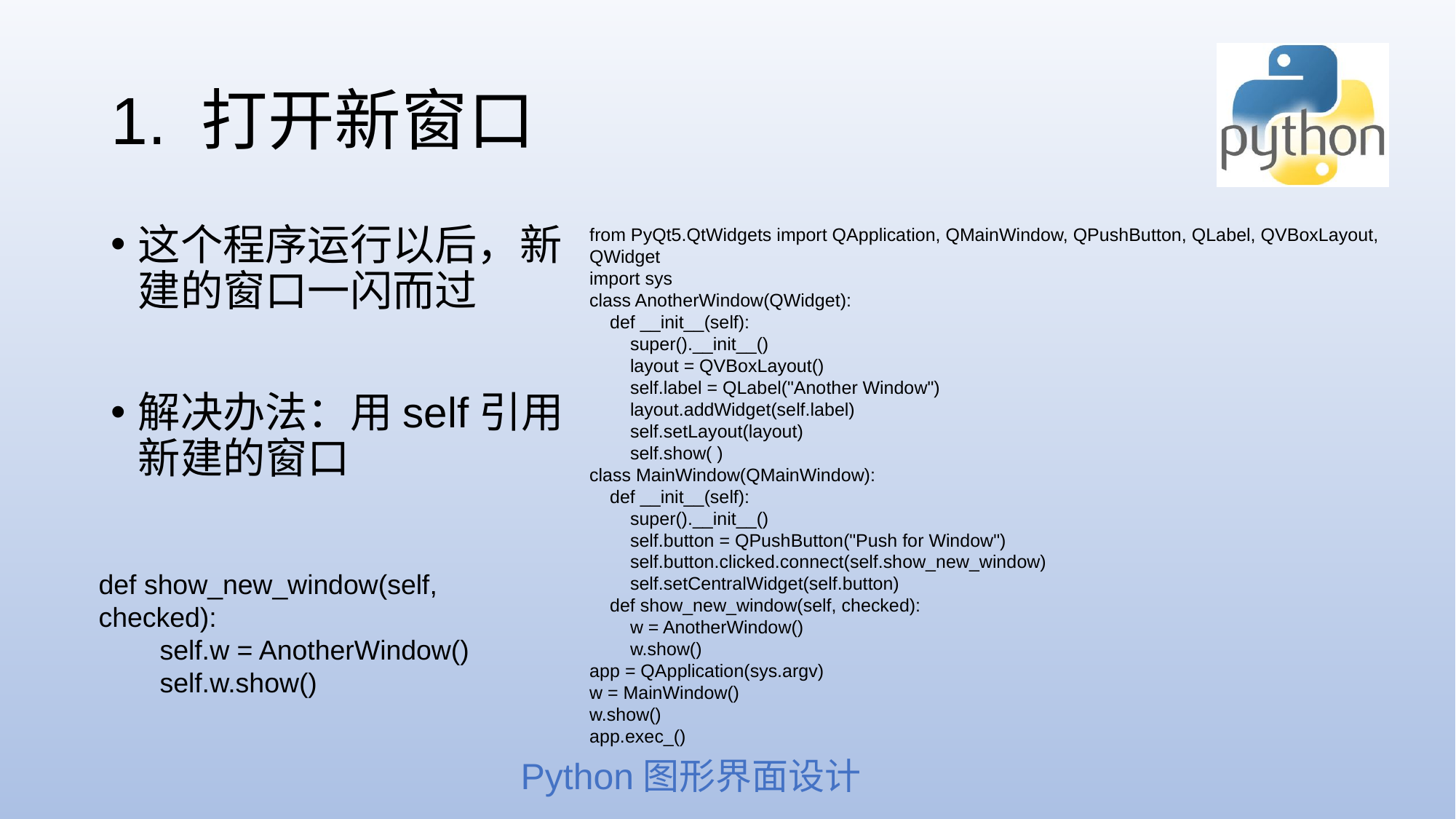

# 1. 打开新窗口
这个程序运行以后，新建的窗口一闪而过

解决办法：用self引用新建的窗口

from PyQt5.QtWidgets import QApplication, QMainWindow, QPushButton, QLabel, QVBoxLayout, QWidget
import sys
class AnotherWindow(QWidget):
    def __init__(self):
        super().__init__()
        layout = QVBoxLayout()
        self.label = QLabel("Another Window")
        layout.addWidget(self.label)
        self.setLayout(layout)
        self.show( )
class MainWindow(QMainWindow):
    def __init__(self):
        super().__init__()
        self.button = QPushButton("Push for Window")
        self.button.clicked.connect(self.show_new_window)
        self.setCentralWidget(self.button)
    def show_new_window(self, checked):
        w = AnotherWindow()
        w.show()
app = QApplication(sys.argv)
w = MainWindow()
w.show()
app.exec_()
def show_new_window(self, checked):
        self.w = AnotherWindow()
        self.w.show()